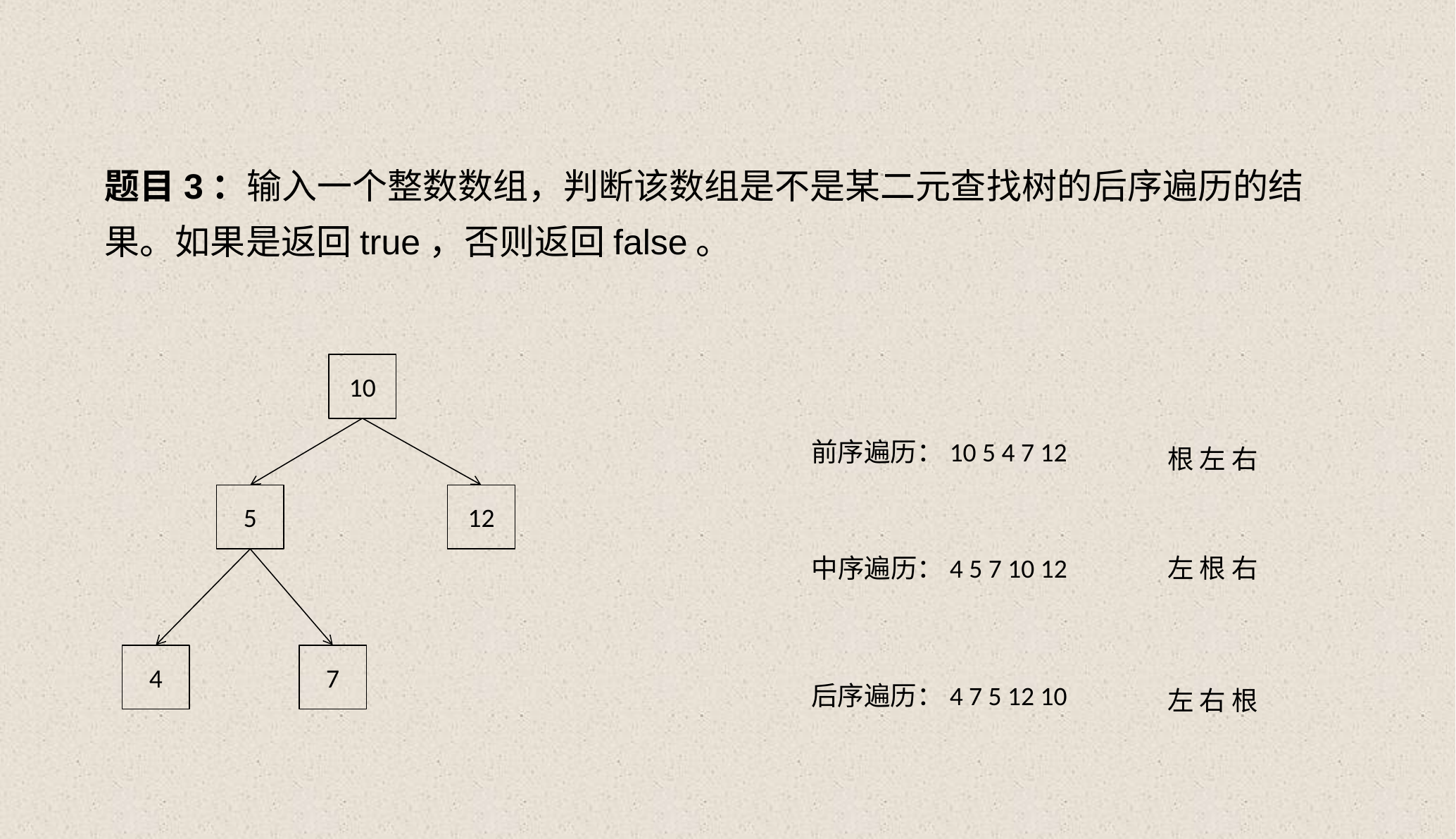

题目3：输入一个整数数组，判断该数组是不是某二元查找树的后序遍历的结果。如果是返回true，否则返回false。
10
前序遍历：10 5 4 7 12
根 左 右
5
12
左 根 右
中序遍历：4 5 7 10 12
4
7
后序遍历：4 7 5 12 10
左 右 根